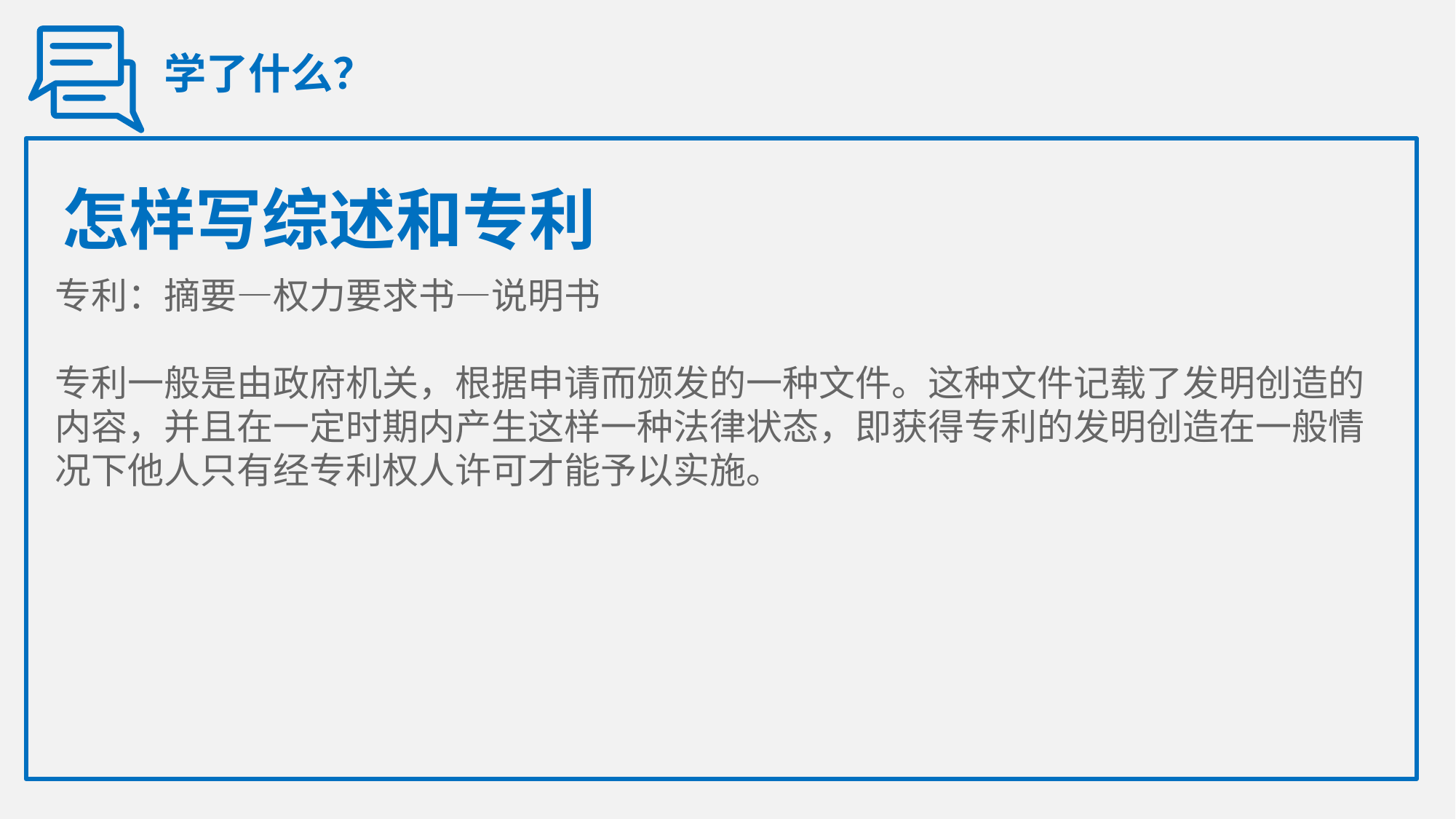

学了什么？

怎样写综述和专利
专利：摘要—权力要求书—说明书

专利一般是由政府机关，根据申请而颁发的一种文件。这种文件记载了发明创造的内容，并且在一定时期内产生这样一种法律状态，即获得专利的发明创造在一般情况下他人只有经专利权人许可才能予以实施。